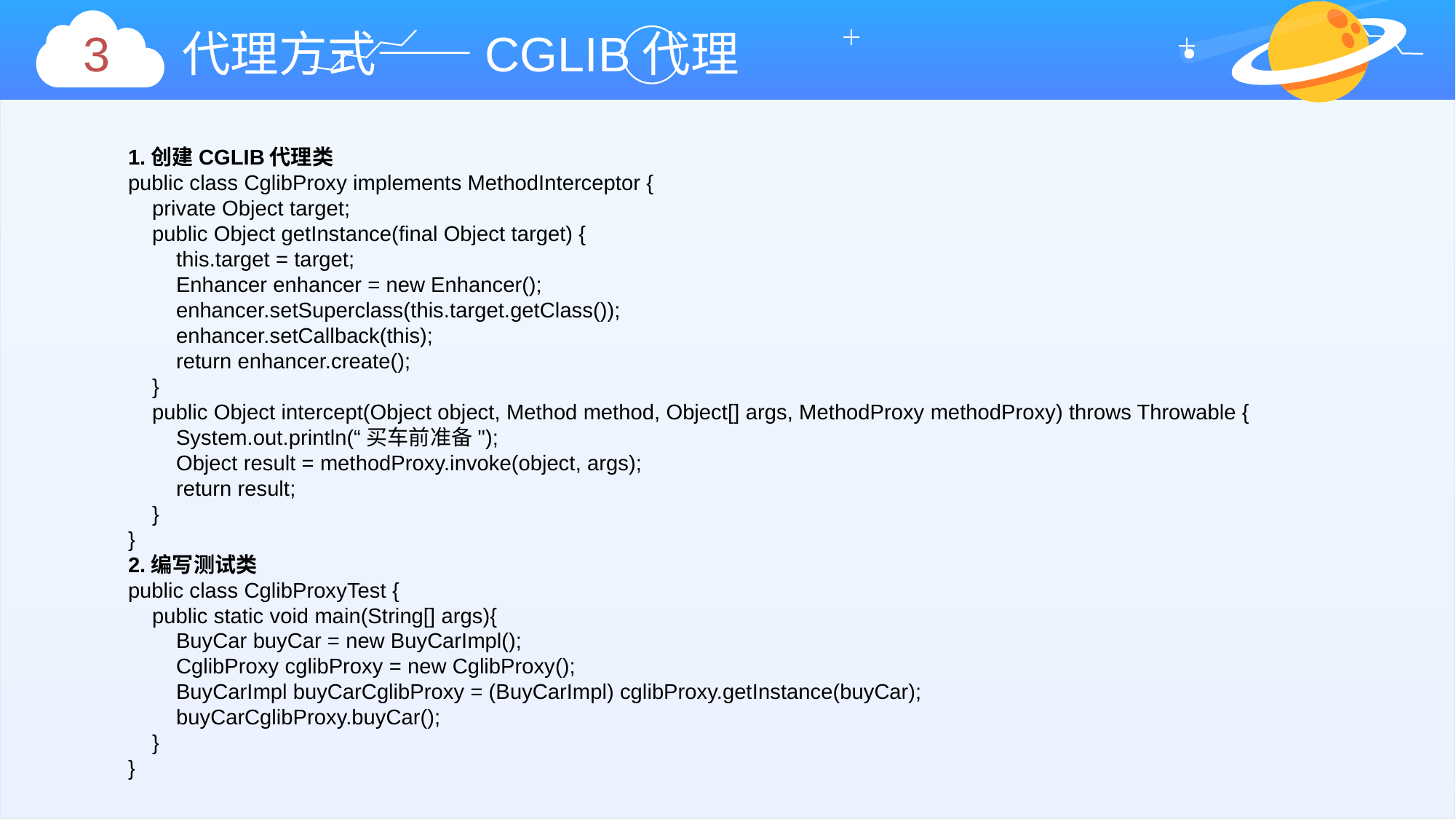

3
代理方式——CGLIB代理
1.创建CGLIB代理类
public class CglibProxy implements MethodInterceptor {
    private Object target;
    public Object getInstance(final Object target) {
        this.target = target;
        Enhancer enhancer = new Enhancer();
        enhancer.setSuperclass(this.target.getClass());
        enhancer.setCallback(this);
        return enhancer.create();
    }
    public Object intercept(Object object, Method method, Object[] args, MethodProxy methodProxy) throws Throwable {
        System.out.println(“买车前准备");
        Object result = methodProxy.invoke(object, args);
        return result;
    }
}
2.编写测试类
public class CglibProxyTest {
    public static void main(String[] args){
        BuyCar buyCar = new BuyCarImpl();
        CglibProxy cglibProxy = new CglibProxy();
        BuyCarImpl buyCarCglibProxy = (BuyCarImpl) cglibProxy.getInstance(buyCar);
        buyCarCglibProxy.buyCar();
    }
}